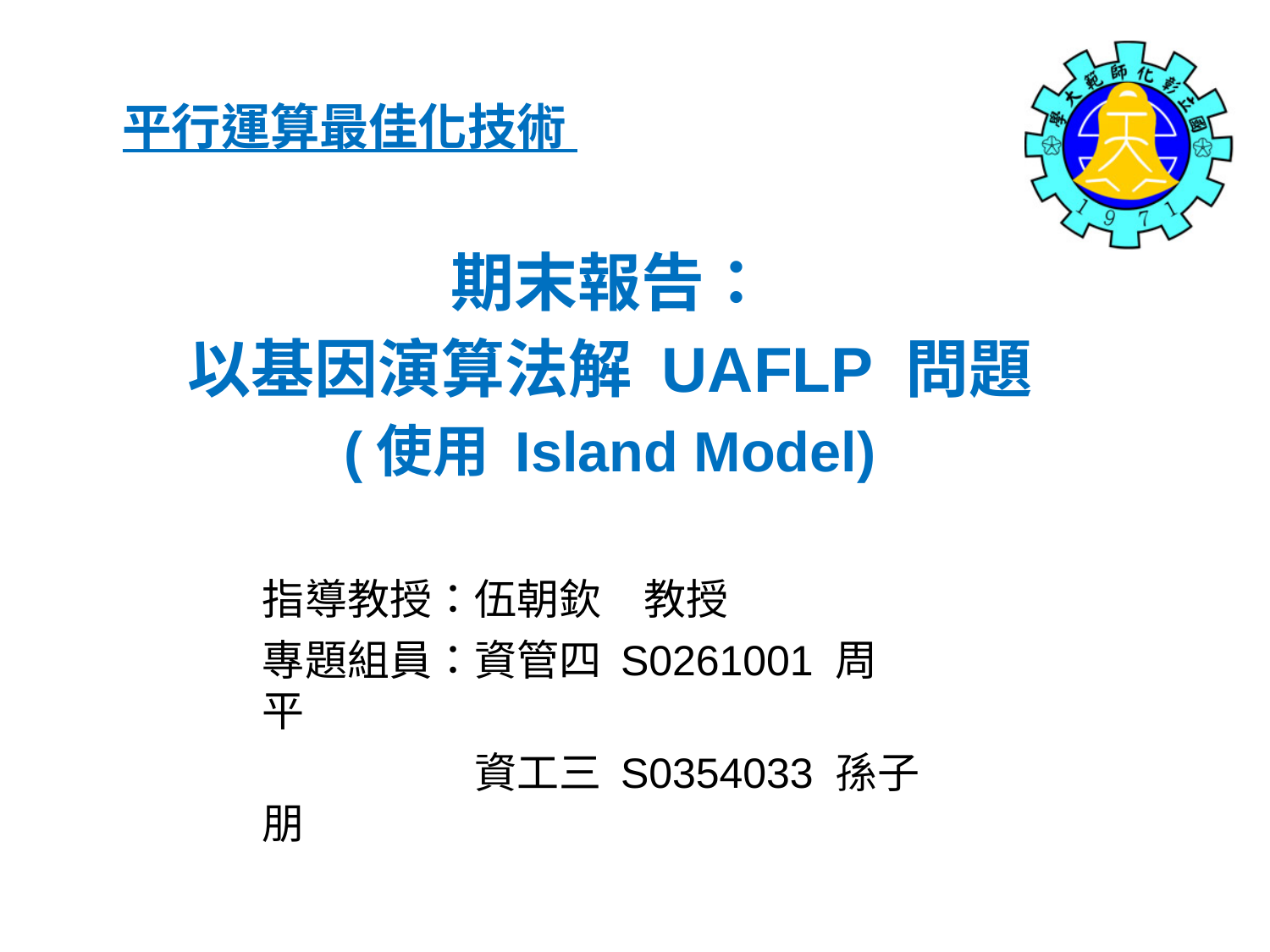

平行運算最佳化技術
期末報告：
以基因演算法解 UAFLP 問題
(使用 Island Model)
指導教授：伍朝欽　教授
專題組員：資管四 S0261001 周　平
　　　　　資工三 S0354033 孫子朋